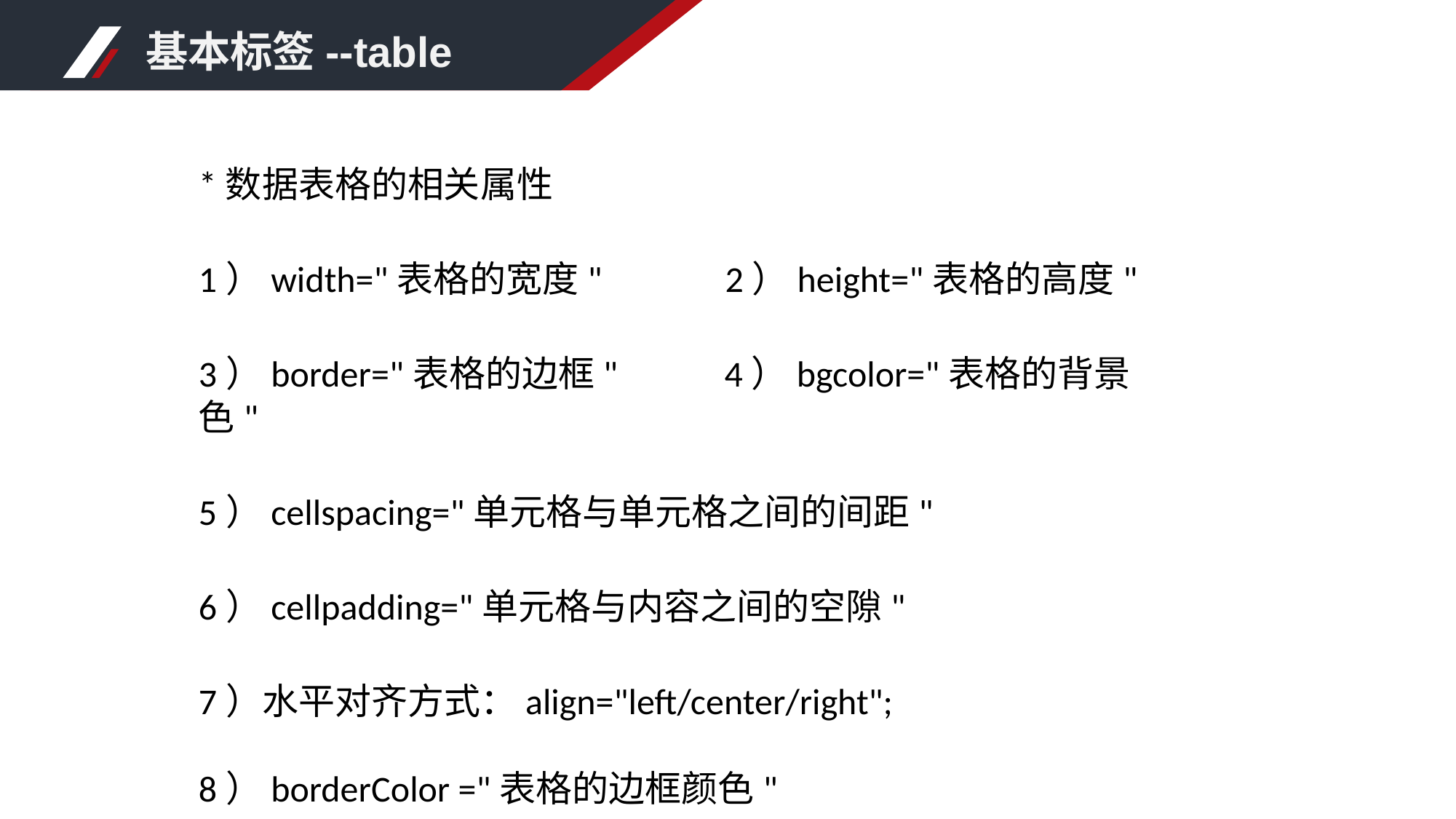

基本标签--table
*数据表格的相关属性

1）width="表格的宽度"               2）height="表格的高度"

3）border="表格的边框"             4）bgcolor="表格的背景色"

5）cellspacing="单元格与单元格之间的间距"

6）cellpadding="单元格与内容之间的空隙"

7）水平对齐方式：align="left/center/right";

8）borderColor ="表格的边框颜色"